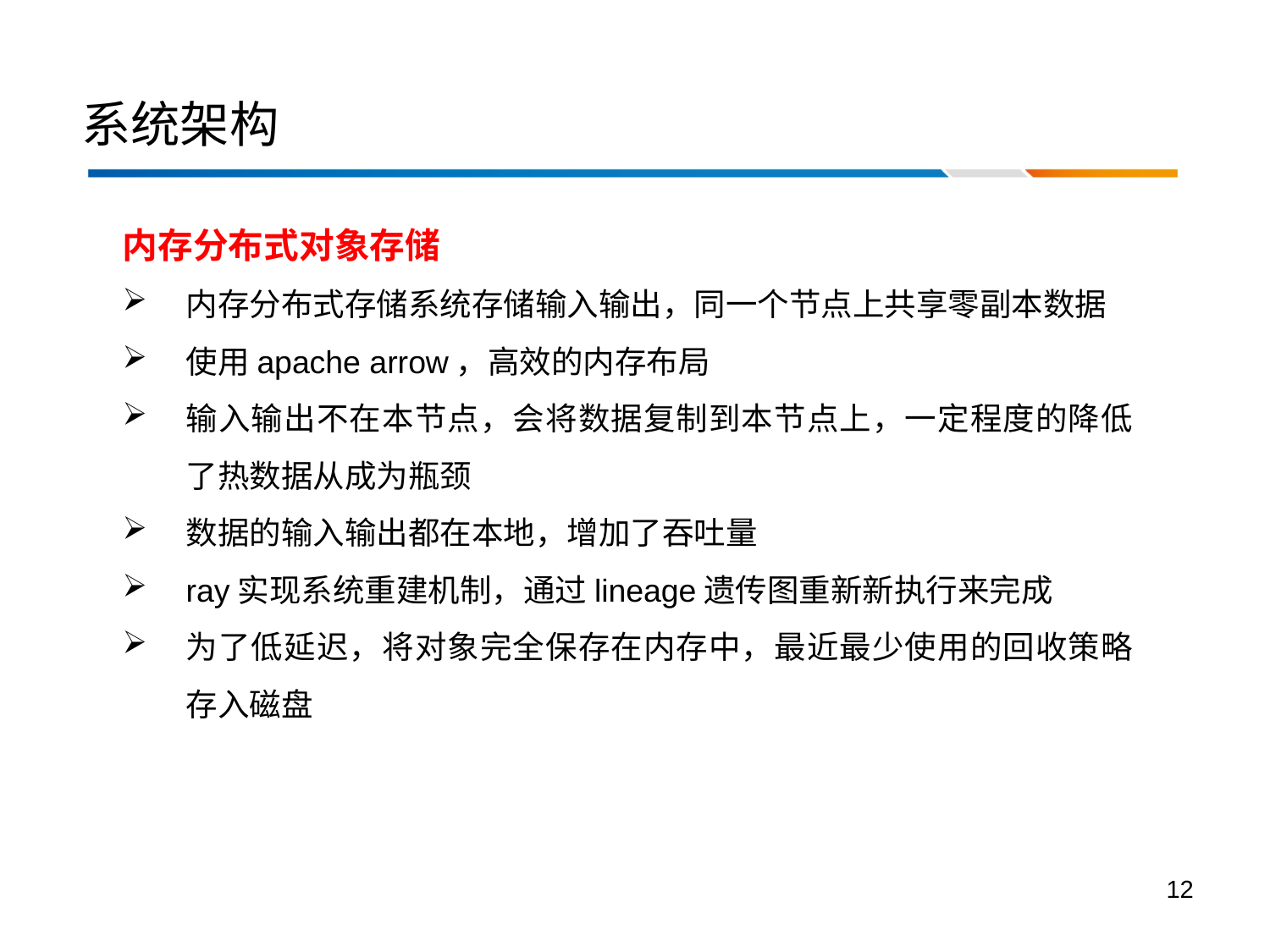

# 系统架构
内存分布式对象存储
内存分布式存储系统存储输入输出，同一个节点上共享零副本数据
使用apache arrow，高效的内存布局
输入输出不在本节点，会将数据复制到本节点上，一定程度的降低了热数据从成为瓶颈
数据的输入输出都在本地，增加了吞吐量
ray实现系统重建机制，通过lineage遗传图重新新执行来完成
为了低延迟，将对象完全保存在内存中，最近最少使用的回收策略存入磁盘
12